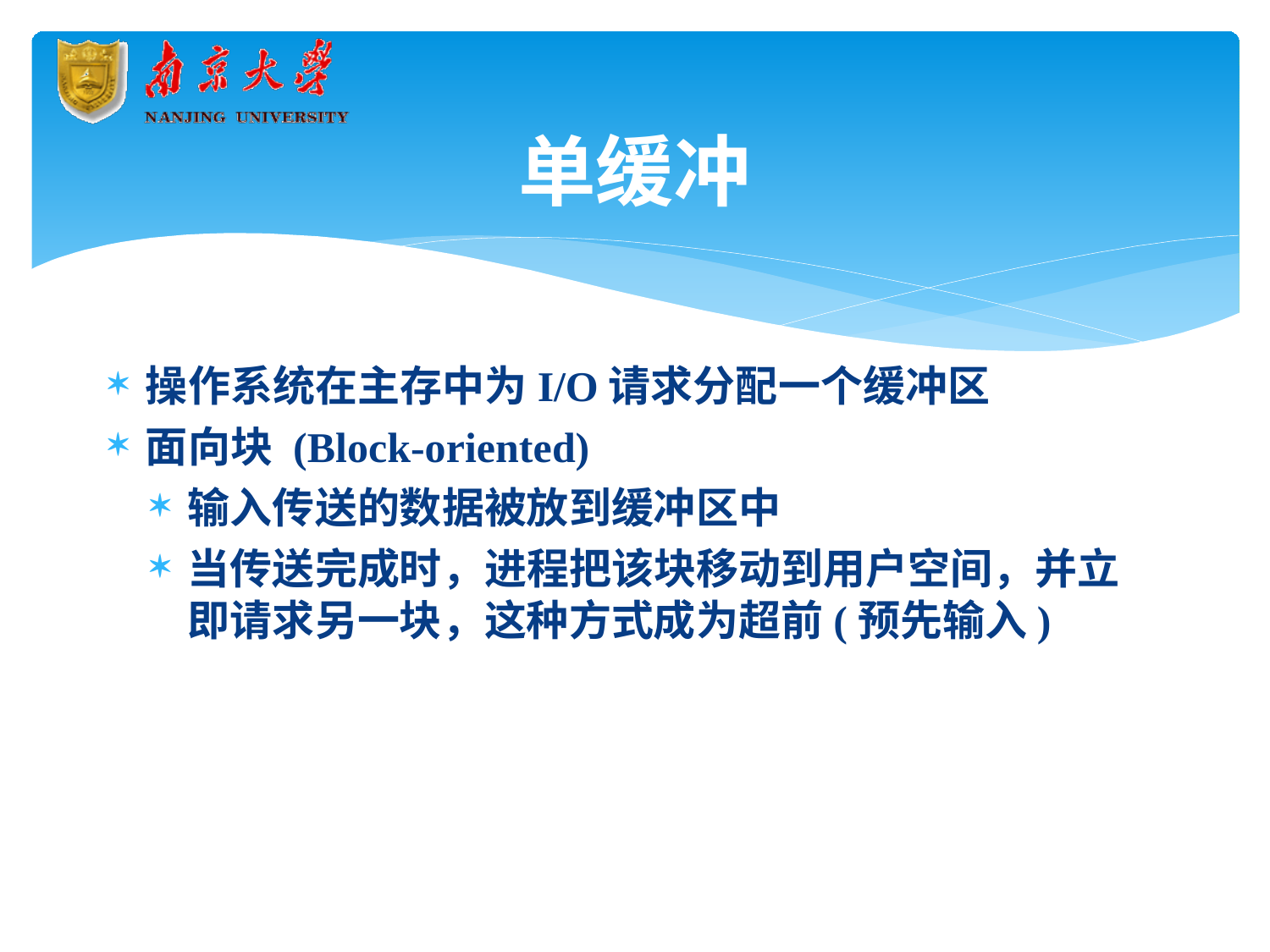

# 单缓冲
操作系统在主存中为I/O请求分配一个缓冲区
面向块(Block-oriented)
输入传送的数据被放到缓冲区中
当传送完成时，进程把该块移动到用户空间，并立
即请求另一块，这种方式成为超前(预先输入)